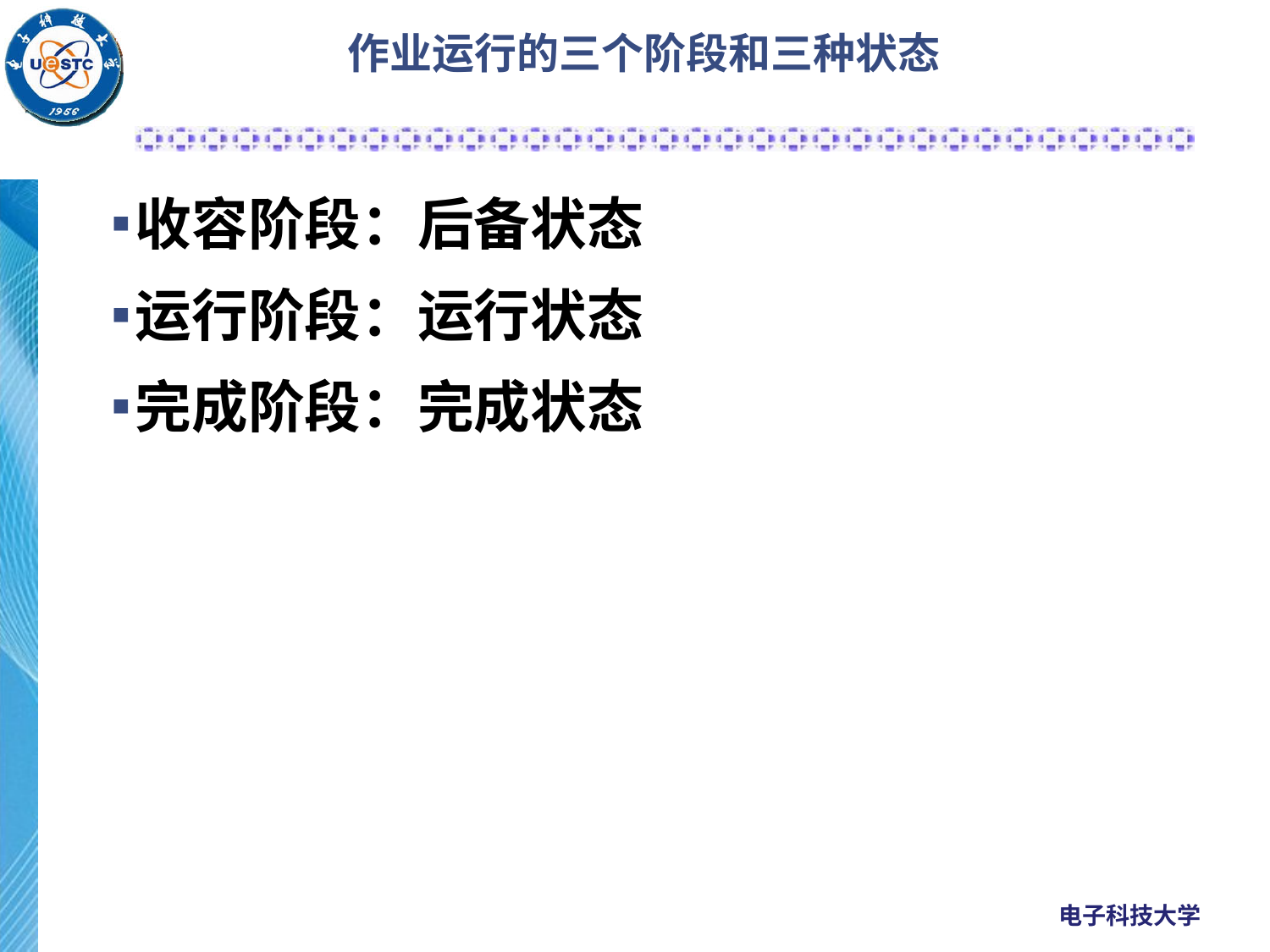

# 作业运行的三个阶段和三种状态
收容阶段：后备状态
运行阶段：运行状态
完成阶段：完成状态